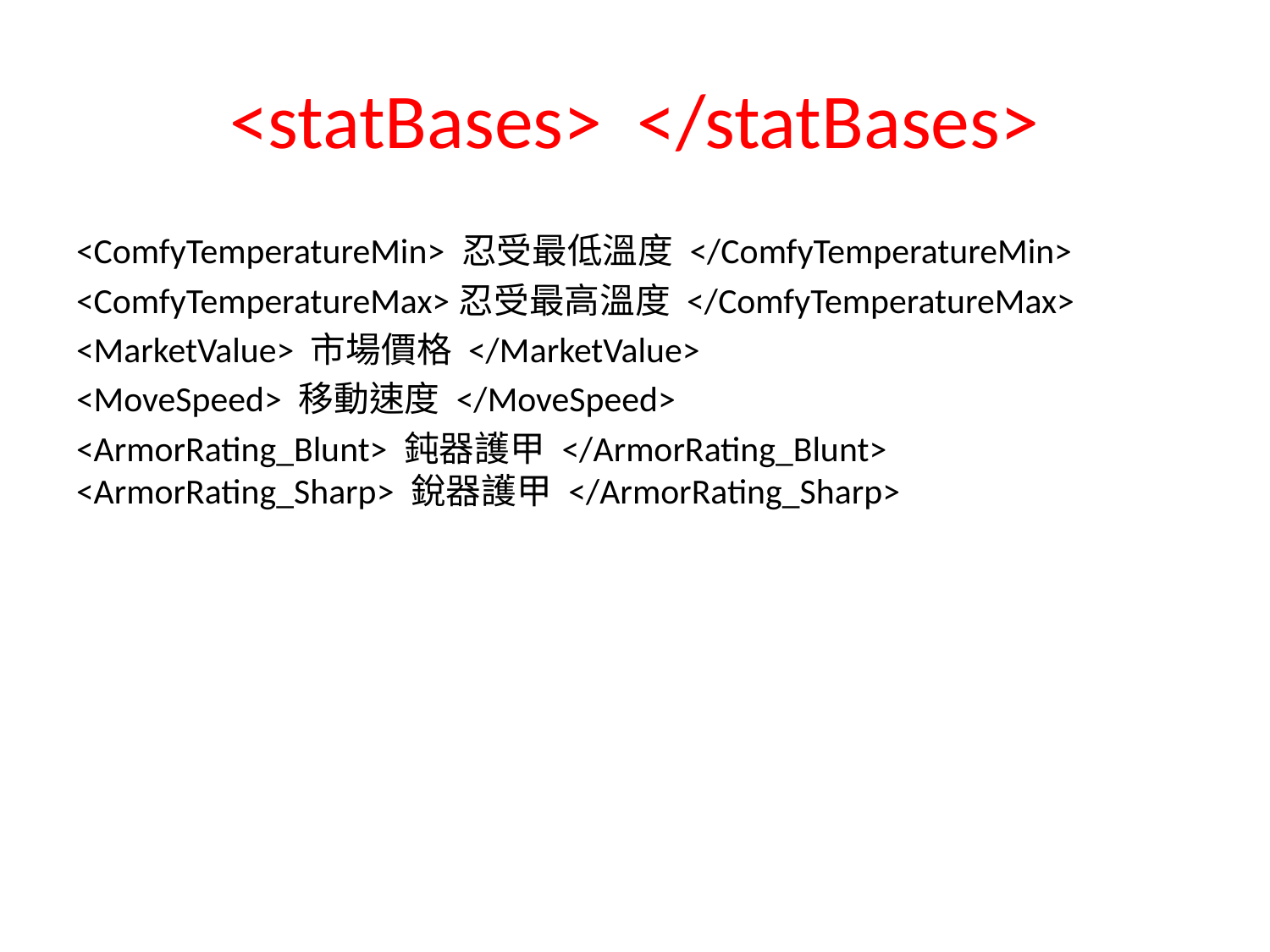

# <statBases>  </statBases>
<ComfyTemperatureMin> 忍受最低溫度 </ComfyTemperatureMin>
<ComfyTemperatureMax>忍受最高溫度 </ComfyTemperatureMax>
<MarketValue> 市場價格 </MarketValue>
<MoveSpeed> 移動速度 </MoveSpeed>
<ArmorRating_Blunt> 鈍器護甲 </ArmorRating_Blunt> <ArmorRating_Sharp> 銳器護甲 </ArmorRating_Sharp>